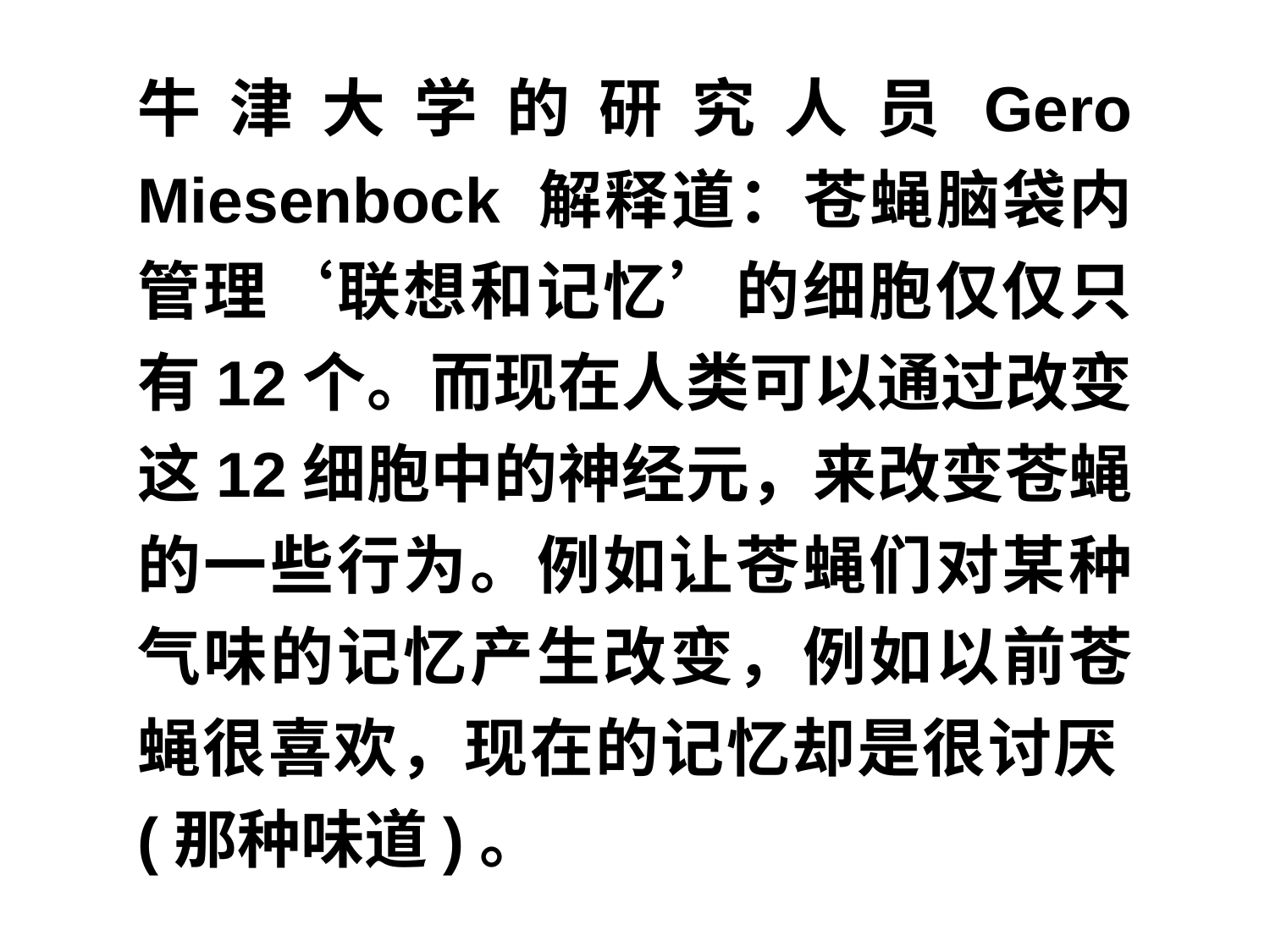

牛津大学的研究人员Gero Miesenbock 解释道：苍蝇脑袋内管理‘联想和记忆’的细胞仅仅只有12个。而现在人类可以通过改变这12细胞中的神经元，来改变苍蝇的一些行为。例如让苍蝇们对某种气味的记忆产生改变，例如以前苍蝇很喜欢，现在的记忆却是很讨厌(那种味道)。